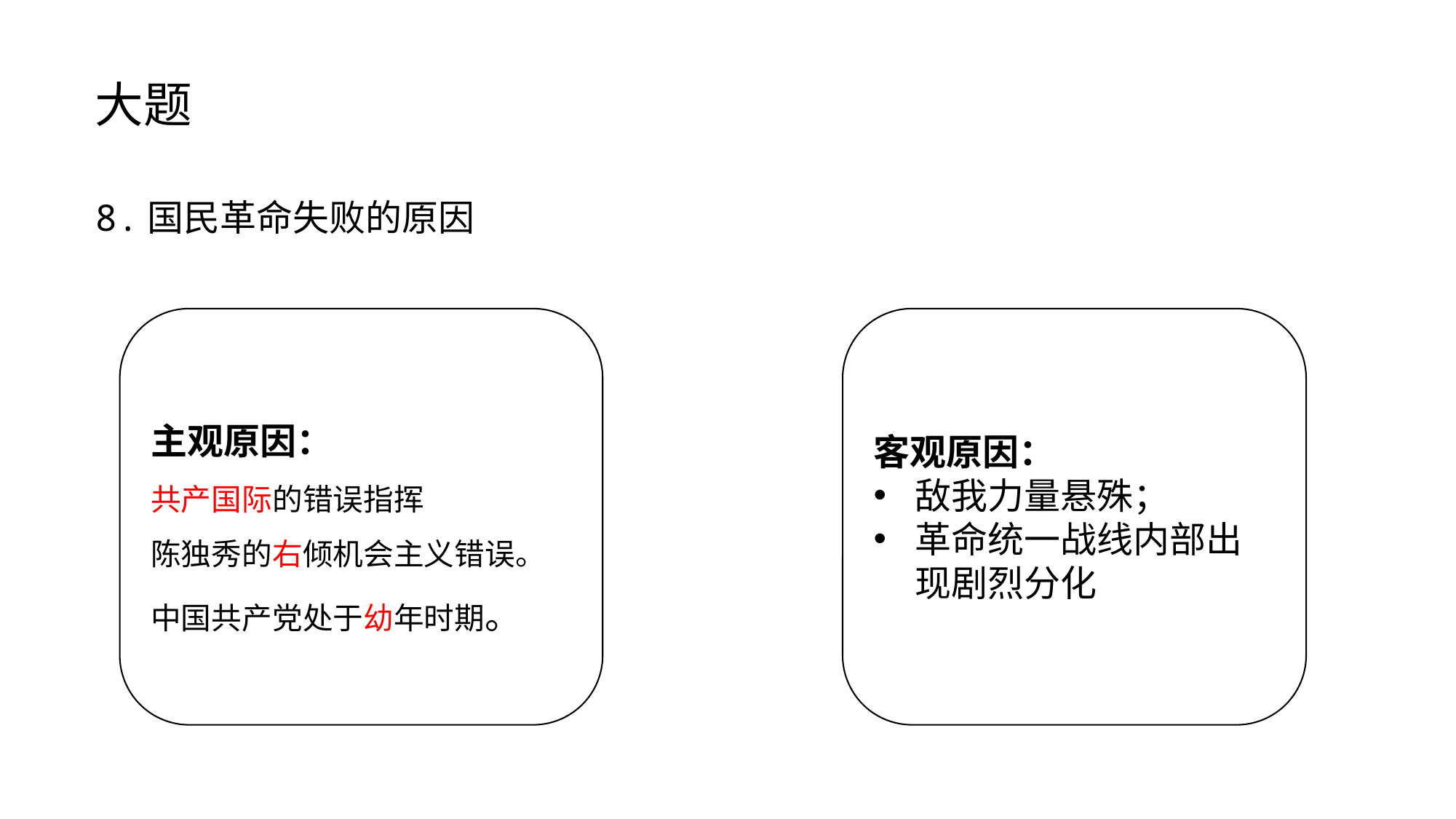

大题
8.国民革命失败的原因
主观原因：
共产国际的错误指挥
陈独秀的右倾机会主义错误。
中国共产党处于幼年时期。
客观原因：
敌我力量悬殊；
革命统一战线内部出现剧烈分化